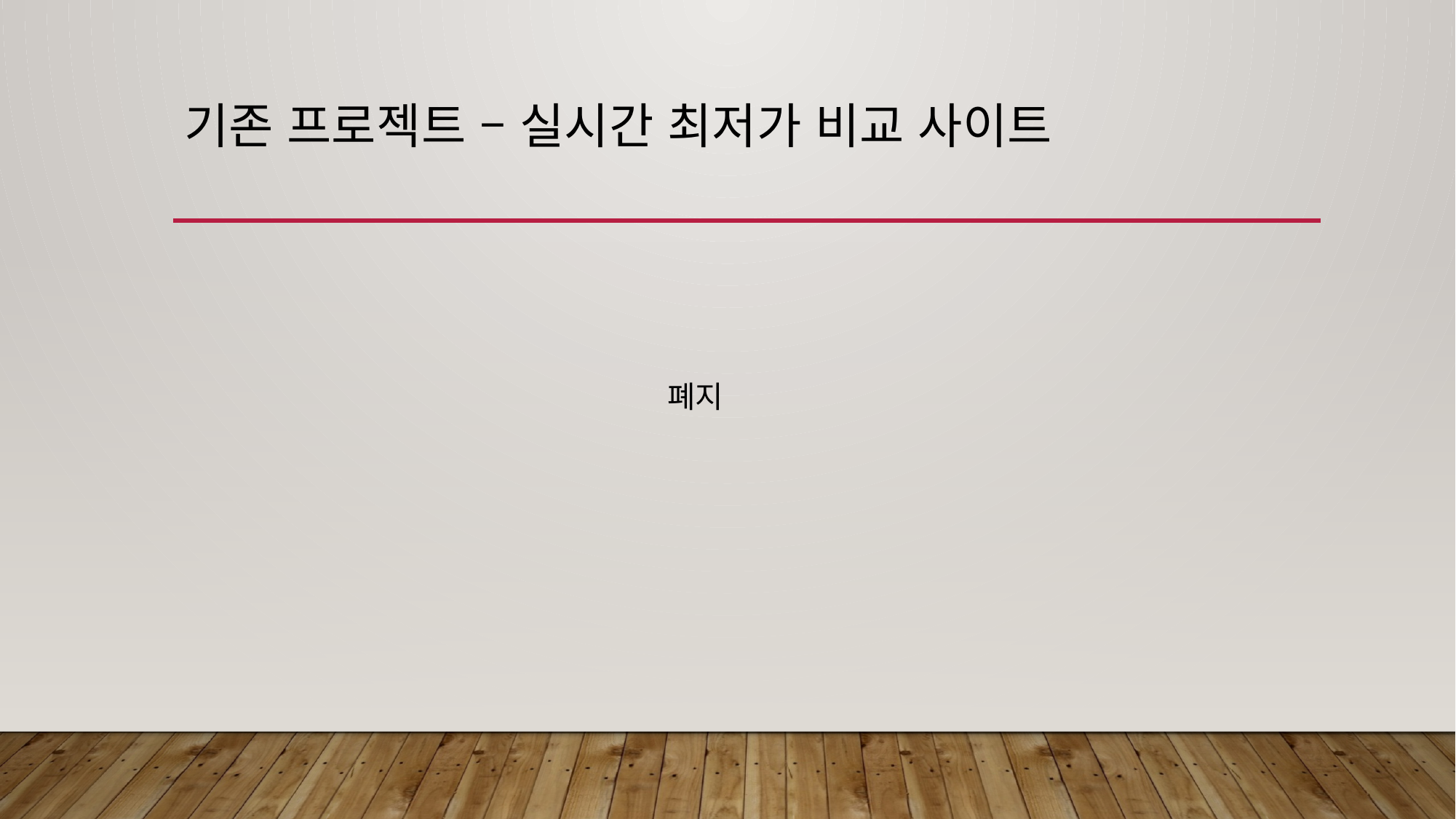

# 기존 프로젝트 – 실시간 최저가 비교 사이트
폐지